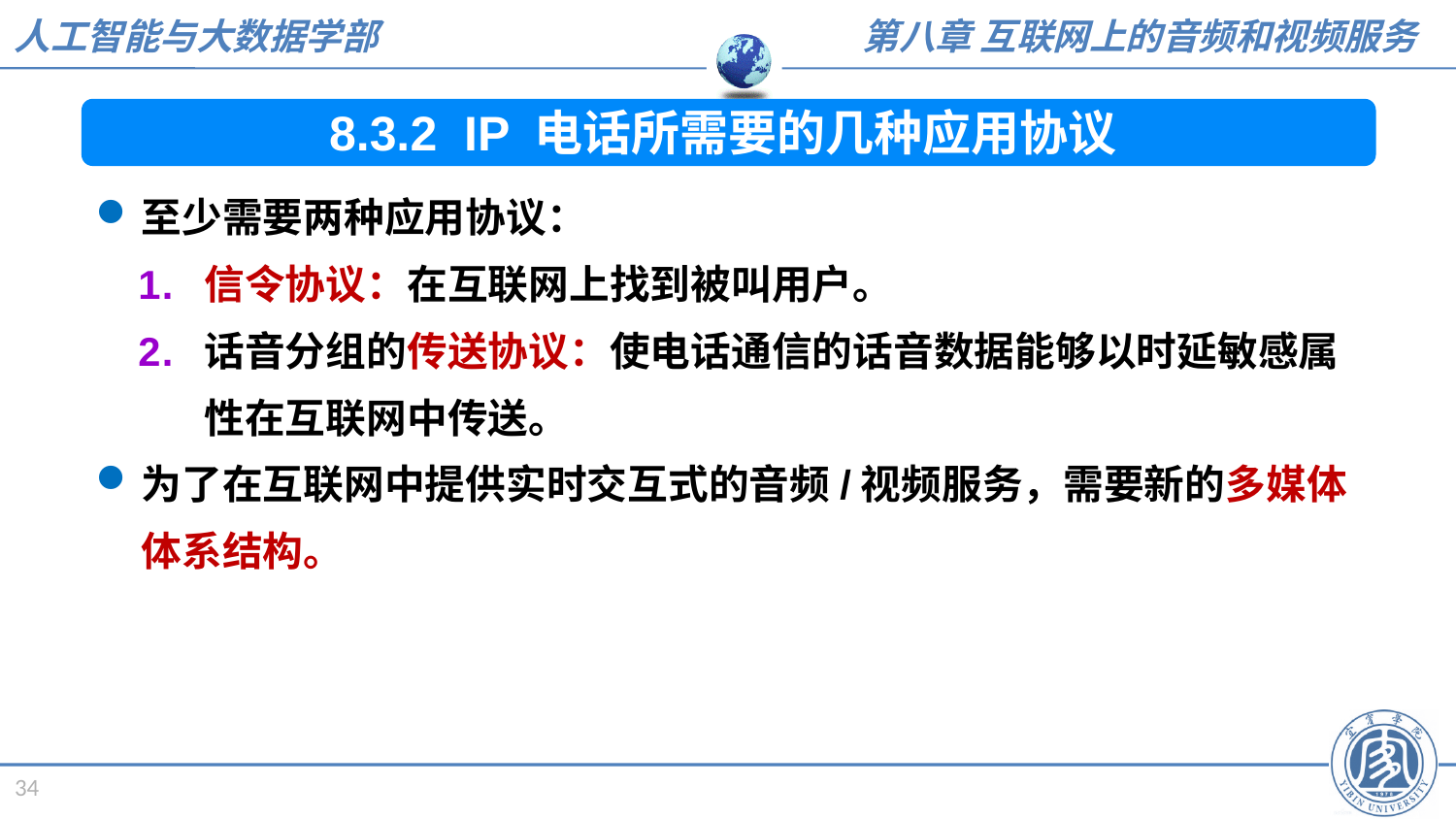

8.3.2  IP 电话所需要的几种应用协议

至少需要两种应用协议：
信令协议：在互联网上找到被叫用户。
话音分组的传送协议：使电话通信的话音数据能够以时延敏感属性在互联网中传送。
为了在互联网中提供实时交互式的音频/视频服务，需要新的多媒体体系结构。
34